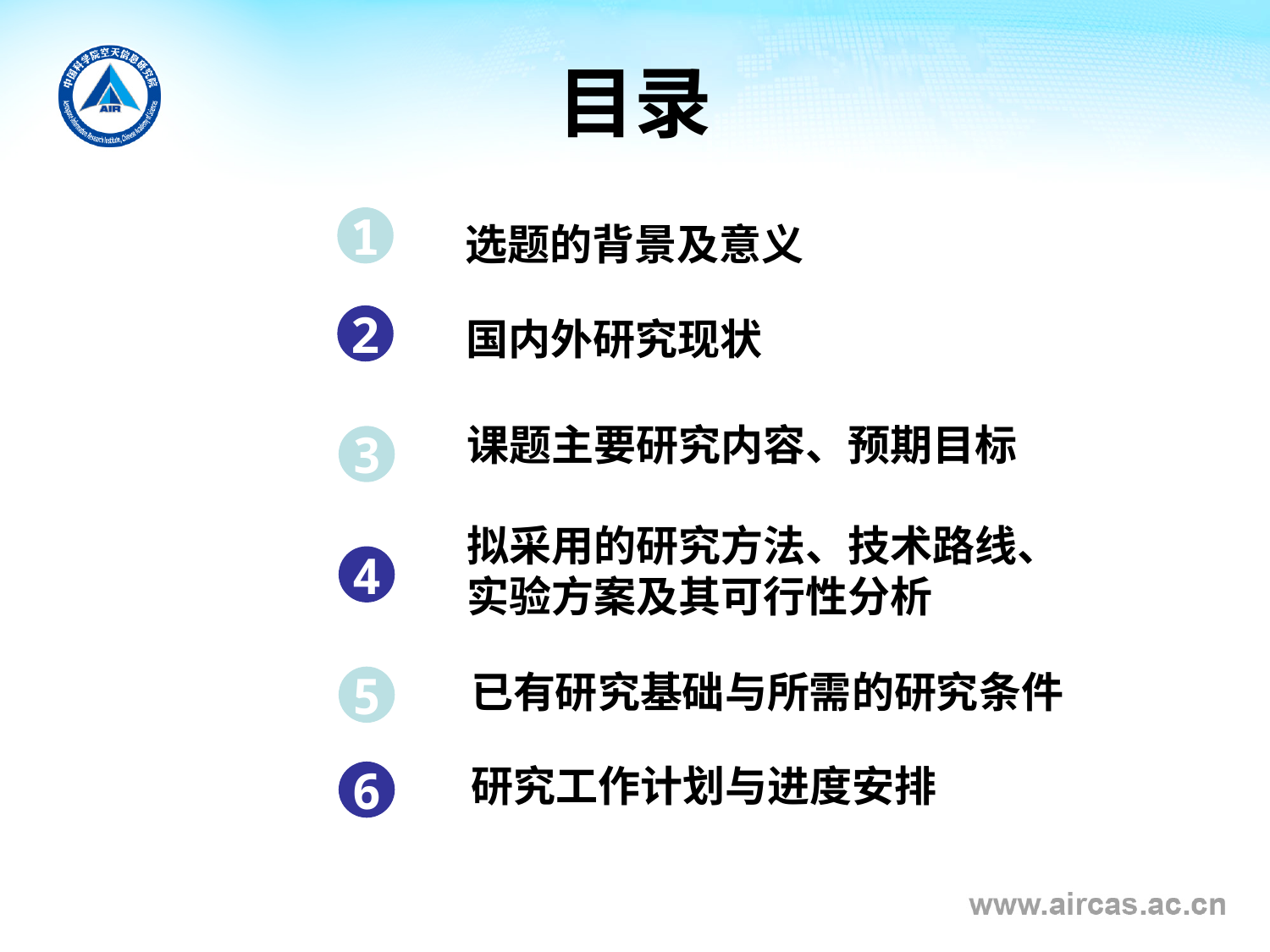

# 目录
1
选题的背景及意义
2
国内外研究现状
课题主要研究内容、预期目标
3
拟采用的研究方法、技术路线、
实验方案及其可行性分析
4
已有研究基础与所需的研究条件
5
研究工作计划与进度安排
6
2